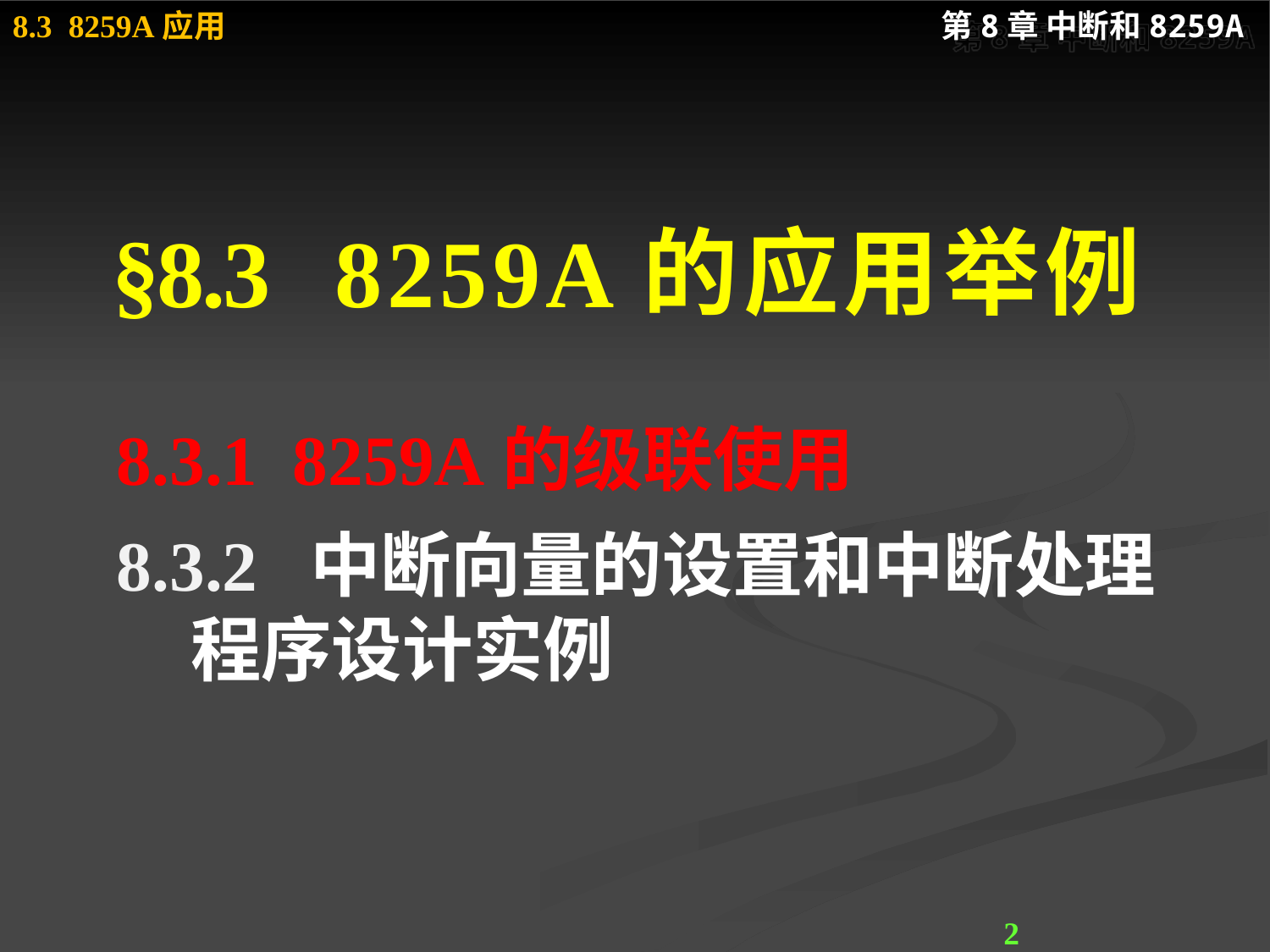

# §8.3   8259A的应用举例
8.3.1  8259A的级联使用
8.3.2  中断向量的设置和中断处理程序设计实例